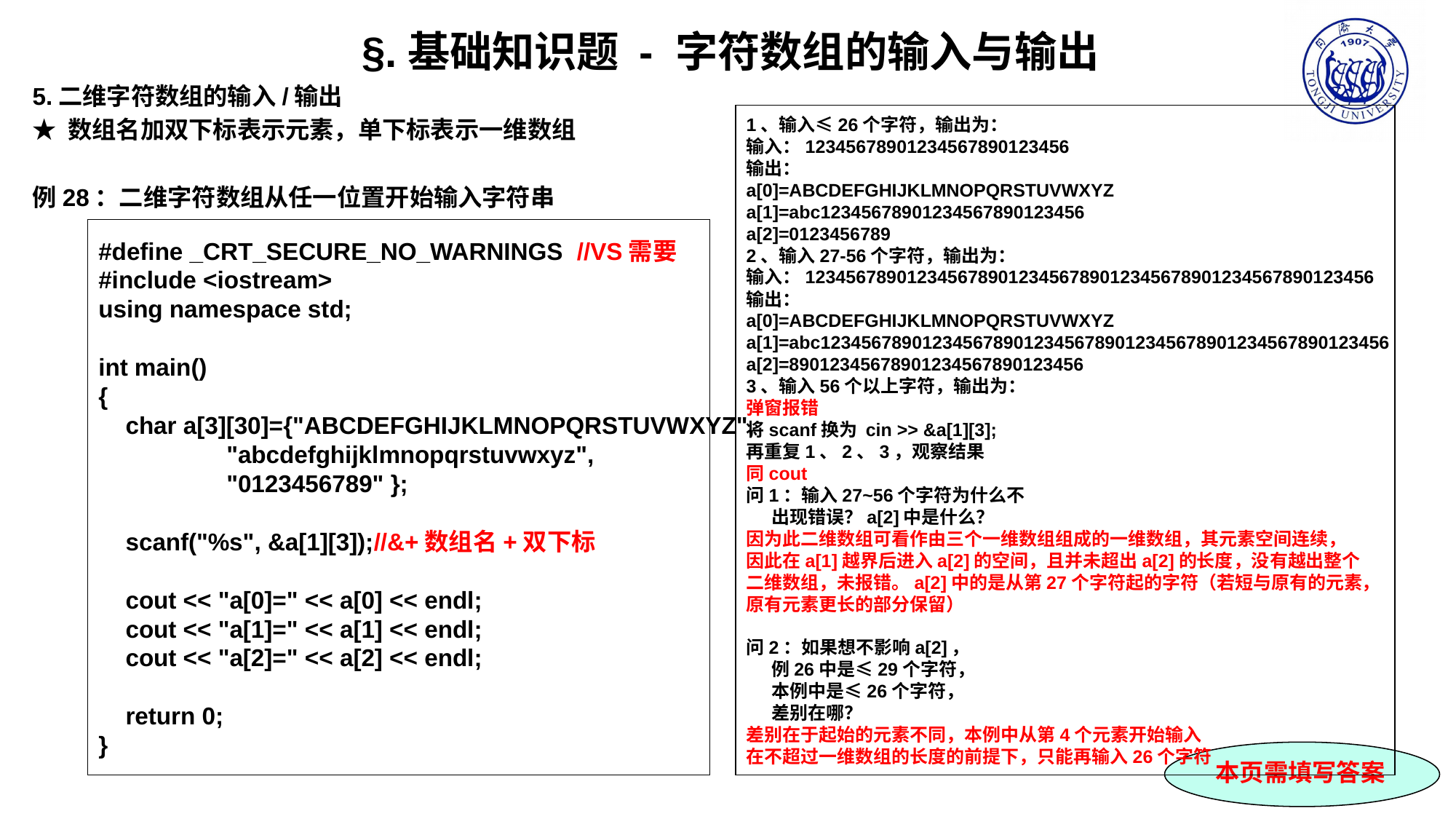

§.基础知识题 - 字符数组的输入与输出
5.二维字符数组的输入/输出
★ 数组名加双下标表示元素，单下标表示一维数组

例28：二维字符数组从任一位置开始输入字符串
1、输入≤26个字符，输出为：
输入：12345678901234567890123456
输出：
a[0]=ABCDEFGHIJKLMNOPQRSTUVWXYZ
a[1]=abc12345678901234567890123456
a[2]=0123456789
2、输入27-56个字符，输出为：
输入：12345678901234567890123456789012345678901234567890123456
输出：
a[0]=ABCDEFGHIJKLMNOPQRSTUVWXYZ
a[1]=abc12345678901234567890123456789012345678901234567890123456
a[2]=89012345678901234567890123456
3、输入56个以上字符，输出为：
弹窗报错
将scanf换为 cin >> &a[1][3];
再重复1、2、3，观察结果
同cout
问1：输入27~56个字符为什么不
     出现错误？a[2]中是什么？
因为此二维数组可看作由三个一维数组组成的一维数组，其元素空间连续，
因此在a[1]越界后进入a[2]的空间，且并未超出a[2]的长度，没有越出整个
二维数组，未报错。a[2]中的是从第27个字符起的字符（若短与原有的元素，
原有元素更长的部分保留）

问2：如果想不影响a[2]，
     例26中是≤29个字符，
     本例中是≤26个字符，
     差别在哪？
差别在于起始的元素不同，本例中从第4个元素开始输入
在不超过一维数组的长度的前提下，只能再输入26个字符
#define _CRT_SECURE_NO_WARNINGS  //VS需要
#include <iostream>
using namespace std;

int main()
{
    char a[3][30]={"ABCDEFGHIJKLMNOPQRSTUVWXYZ",
                   "abcdefghijklmnopqrstuvwxyz",
                   "0123456789" };

    scanf("%s", &a[1][3]);//&+数组名+双下标

    cout << "a[0]=" << a[0] << endl;
    cout << "a[1]=" << a[1] << endl;
    cout << "a[2]=" << a[2] << endl;

    return 0;
}
本页需填写答案